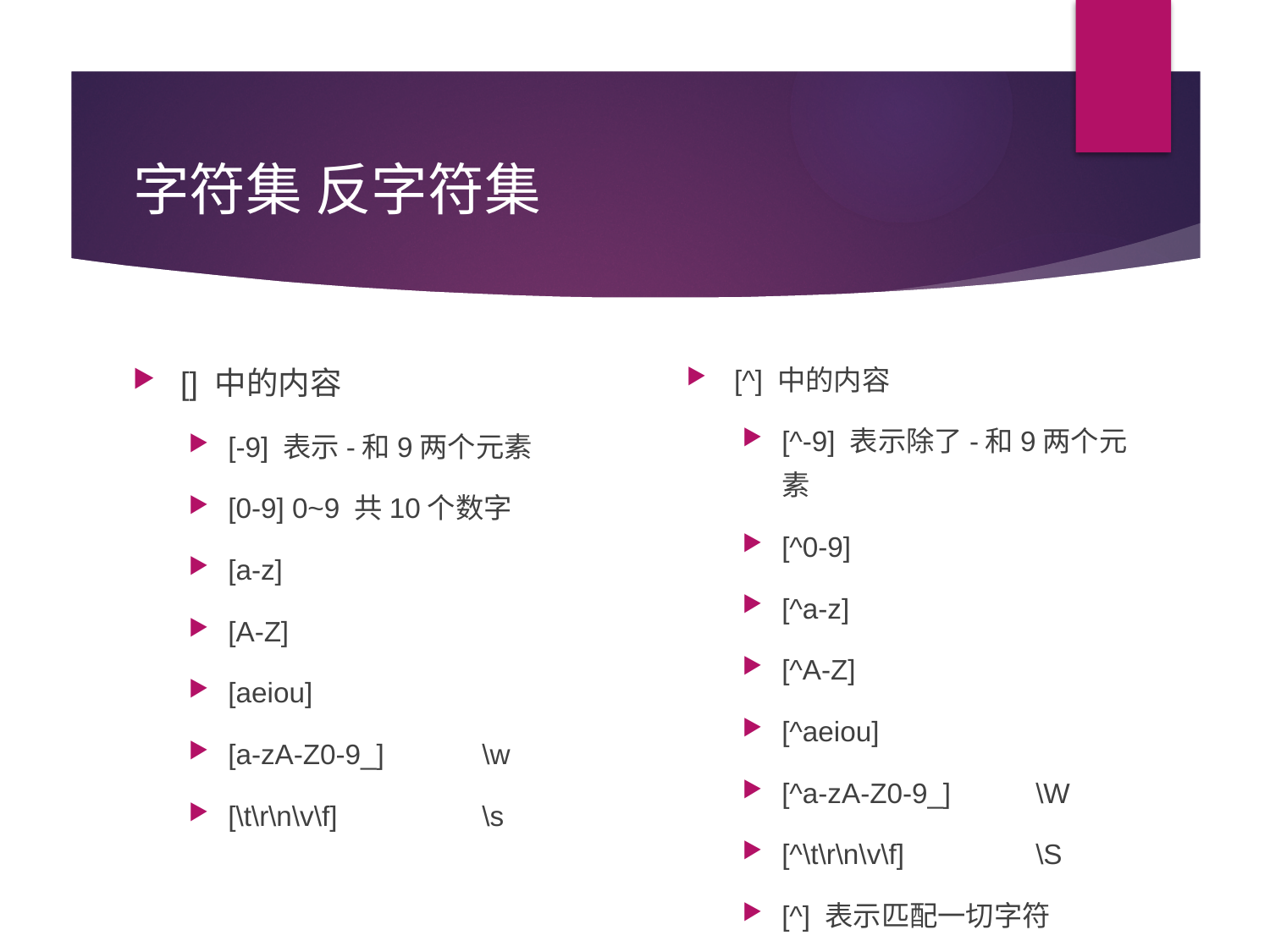

# 字符集 反字符集
[] 中的内容
[-9] 表示-和9两个元素
[0-9] 0~9 共10个数字
[a-z]
[A-Z]
[aeiou]
[a-zA-Z0-9_]  	\w
[\t\r\n\v\f] 		\s

[^] 中的内容
[^-9] 表示除了-和9两个元素
[^0-9]
[^a-z]
[^A-Z]
[^aeiou]
[^a-zA-Z0-9_]  	\W
[^\t\r\n\v\f]		\S
[^] 表示匹配一切字符